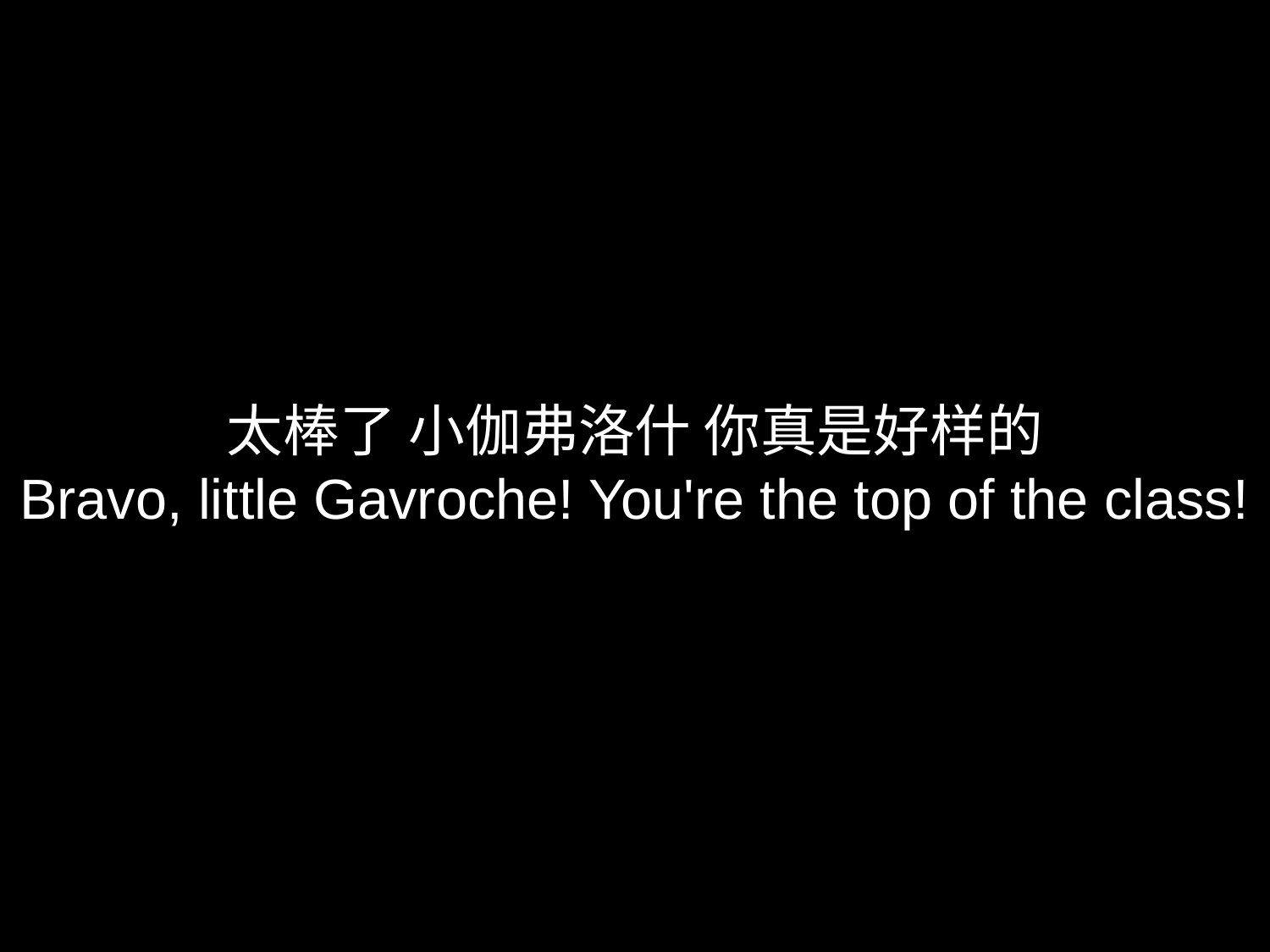

太棒了 小伽弗洛什 你真是好样的
Bravo, little Gavroche! You're the top of the class!